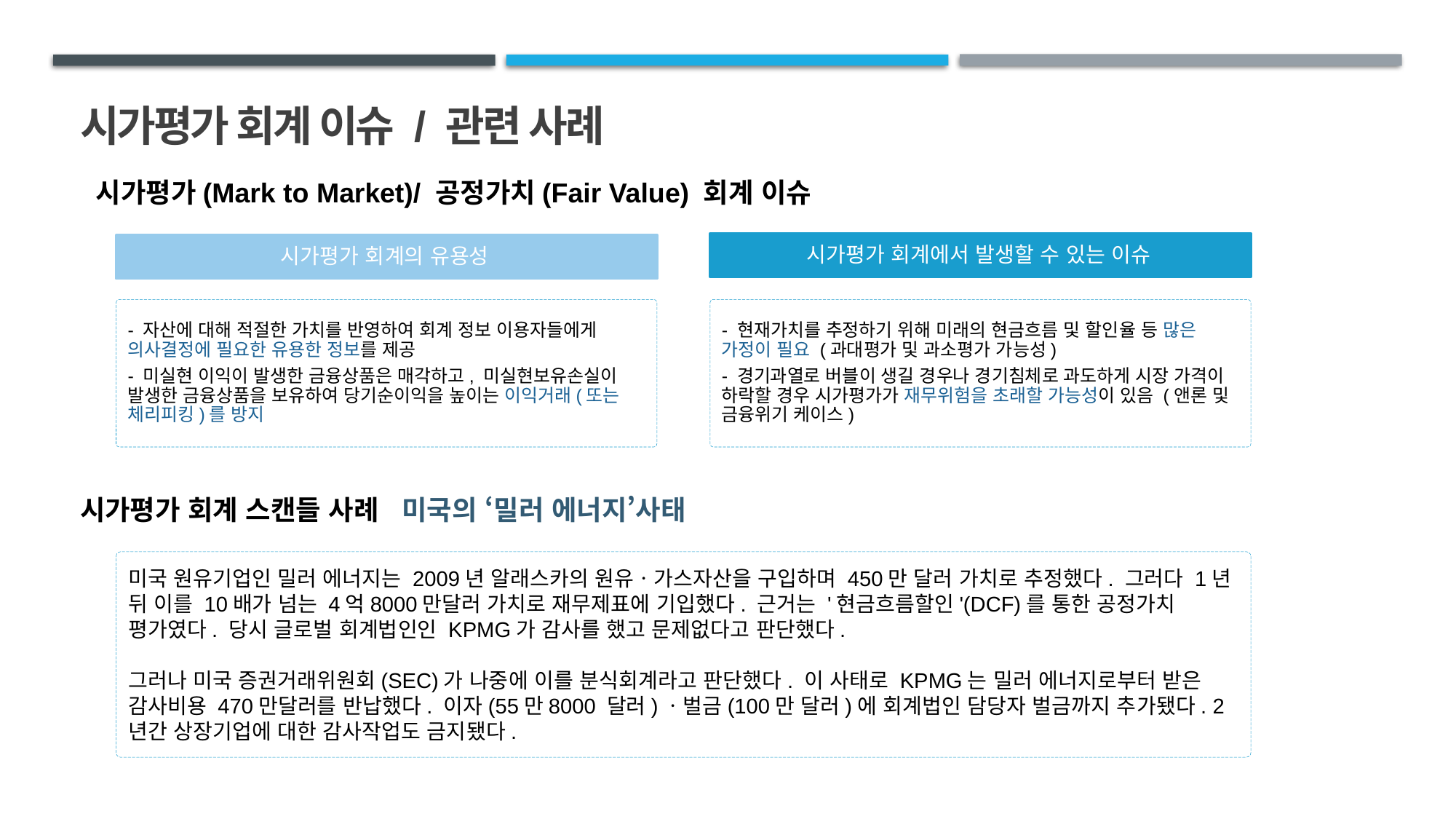

시가평가 회계 이슈 / 관련 사례
시가평가(Mark to Market)/ 공정가치(Fair Value) 회계 이슈

시가평가 회계에서 발생할 수 있는 이슈

시가평가 회계의 유용성
- 자산에 대해 적절한 가치를 반영하여 회계 정보 이용자들에게 의사결정에 필요한 유용한 정보를 제공
- 미실현 이익이 발생한 금융상품은 매각하고, 미실현보유손실이 발생한 금융상품을 보유하여 당기순이익을 높이는 이익거래(또는 체리피킹)를 방지
- 현재가치를 추정하기 위해 미래의 현금흐름 및 할인율 등 많은 가정이 필요 (과대평가 및 과소평가 가능성)
- 경기과열로 버블이 생길 경우나 경기침체로 과도하게 시장 가격이 하락할 경우 시가평가가 재무위험을 초래할 가능성이 있음 (앤론 및 금융위기 케이스)
시가평가 회계 스캔들 사례   미국의 ‘밀러 에너지’사태
미국 원유기업인 밀러 에너지는 2009년 알래스카의 원유ㆍ가스자산을 구입하며 450만 달러 가치로 추정했다. 그러다 1년 뒤 이를 10배가 넘는 4억8000만달러 가치로 재무제표에 기입했다. 근거는 '현금흐름할인'(DCF)를 통한 공정가치 평가였다. 당시 글로벌 회계법인인 KPMG가 감사를 했고 문제없다고 판단했다.

그러나 미국 증권거래위원회(SEC)가 나중에 이를 분식회계라고 판단했다. 이 사태로 KPMG는 밀러 에너지로부터 받은 감사비용 470만달러를 반납했다. 이자(55만8000 달러)ㆍ벌금(100만 달러)에 회계법인 담당자 벌금까지 추가됐다. 2년간 상장기업에 대한 감사작업도 금지됐다.